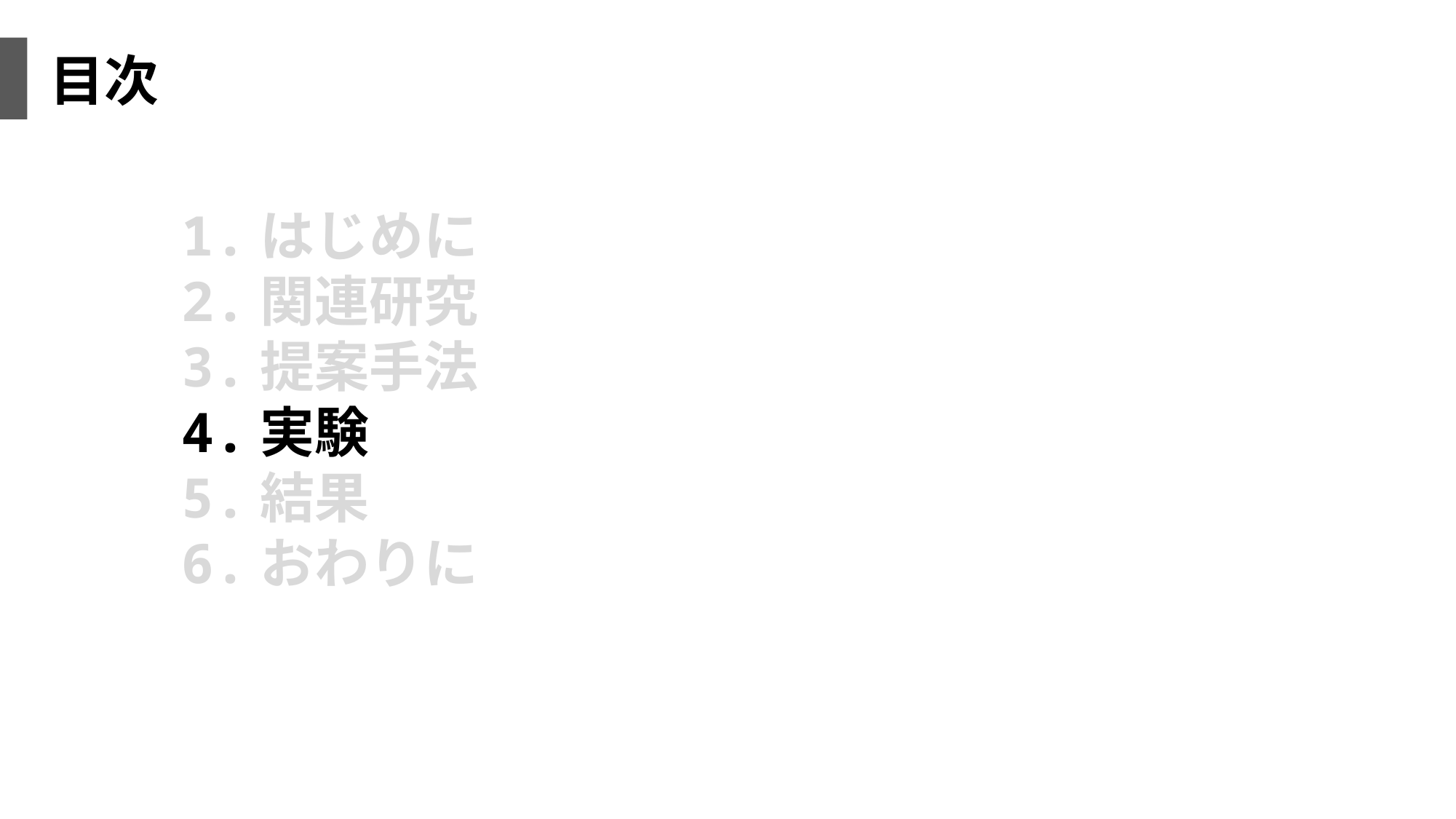

目次
1.はじめに
2.関連研究
3.提案手法
4.実験
5.結果
6.おわりに

YOUR TEXT